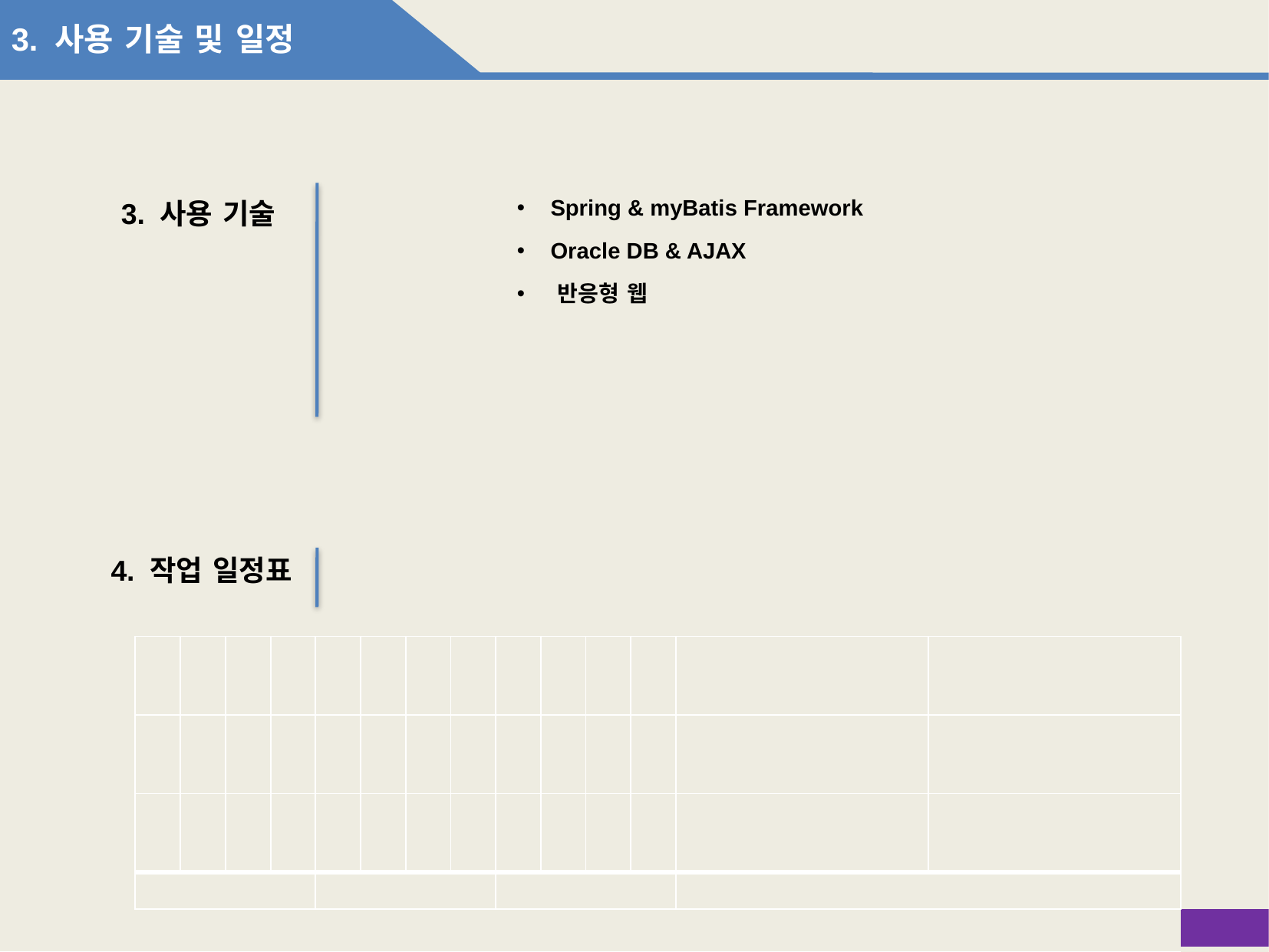

3. 사용 기술 및 일정

 Spring & myBatis Framework
 Oracle DB & AJAX
 반응형 웹
3. 사용 기술
4. 작업 일정표

| 구분 |  | MONTH |  |  |  | MONTH+1 |  |  |  | MONTH+2 |  |  |  |
| --- | --- | --- | --- | --- | --- | --- | --- | --- | --- | --- | --- | --- | --- |
| 디자인 | • UI개발(퍼블리싱) |  |  |  |  |  |  |  |  |  |  |  |  |
| 개발 | • 게시판 개발 |  |  |  |  |  |  |  |  |  |  |  |  |
| 테스트 | • 테스트 |  |  |  |  |  |  |  |  |  |  |  |  |